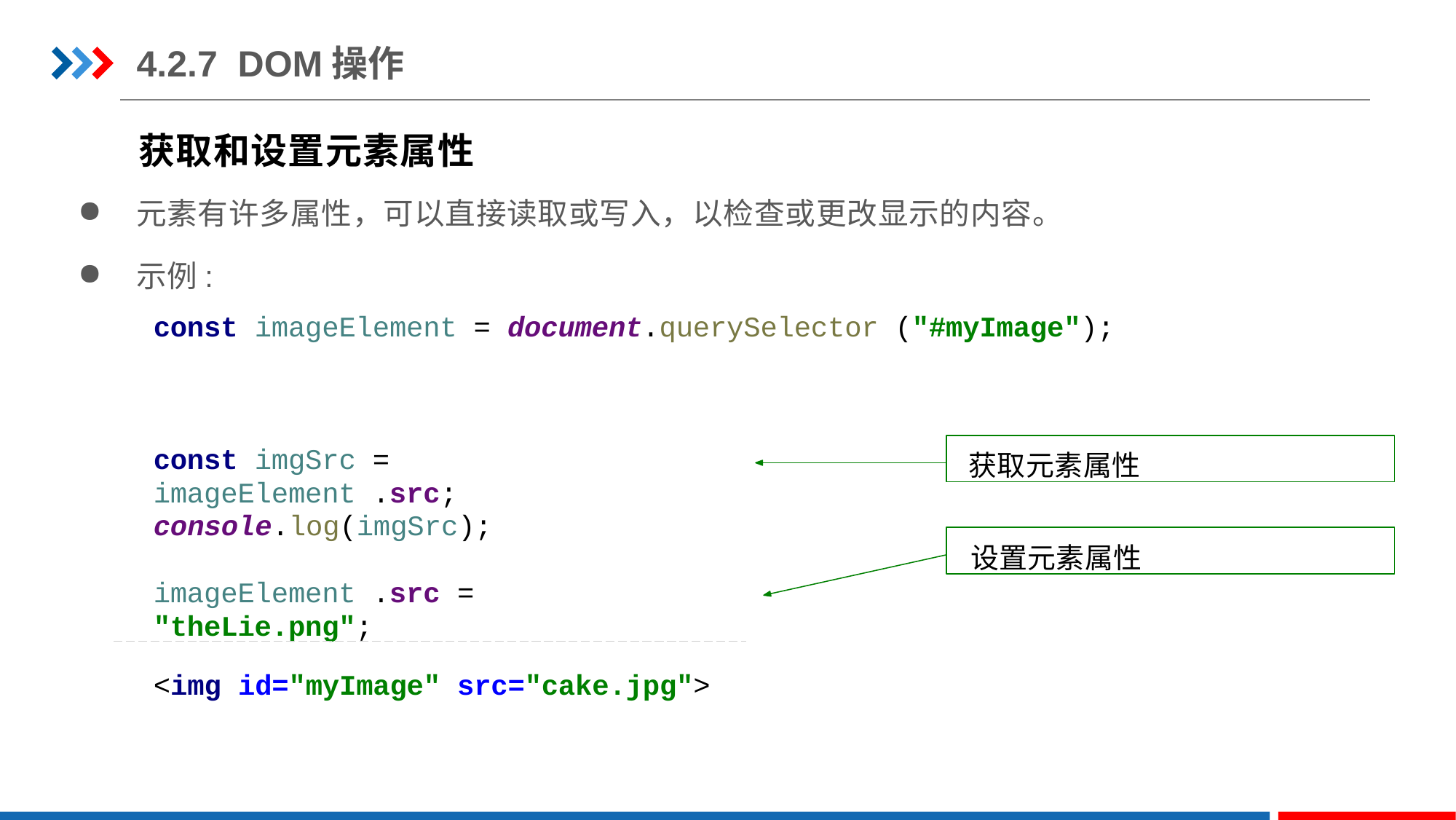

4.2.7  DOM操作
获取和设置元素属性
元素有许多属性，可以直接读取或写入，以检查或更改显示的内容。
示例:
const imageElement = document.querySelector ("#myImage");
获取元素属性
const imgSrc = imageElement .src;

console.log(imgSrc);
设置元素属性

imageElement .src = "theLie.png";

<img id="myImage" src="cake.jpg">